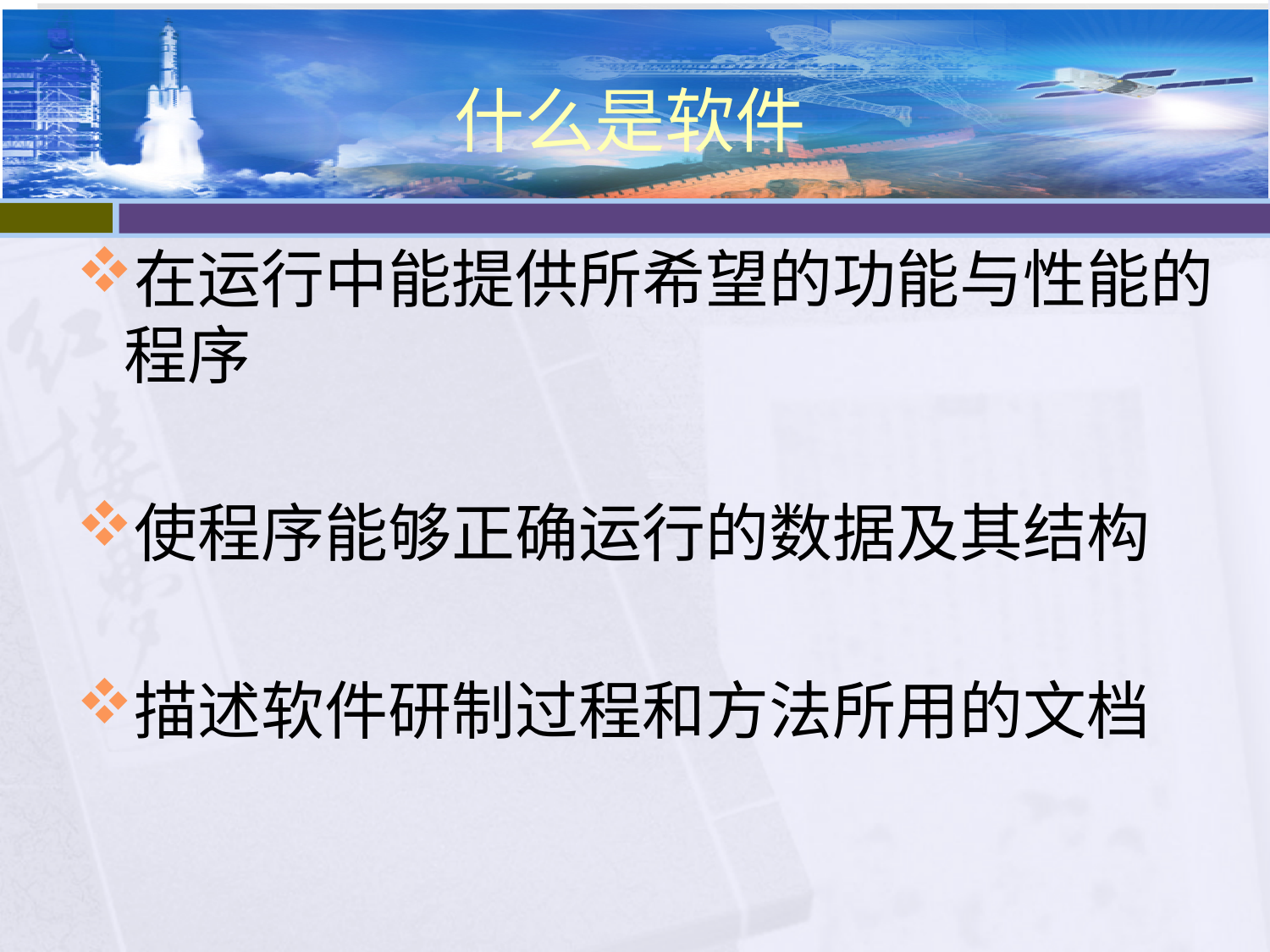

# 什么是软件

在运行中能提供所希望的功能与性能的程序

使程序能够正确运行的数据及其结构

描述软件研制过程和方法所用的文档